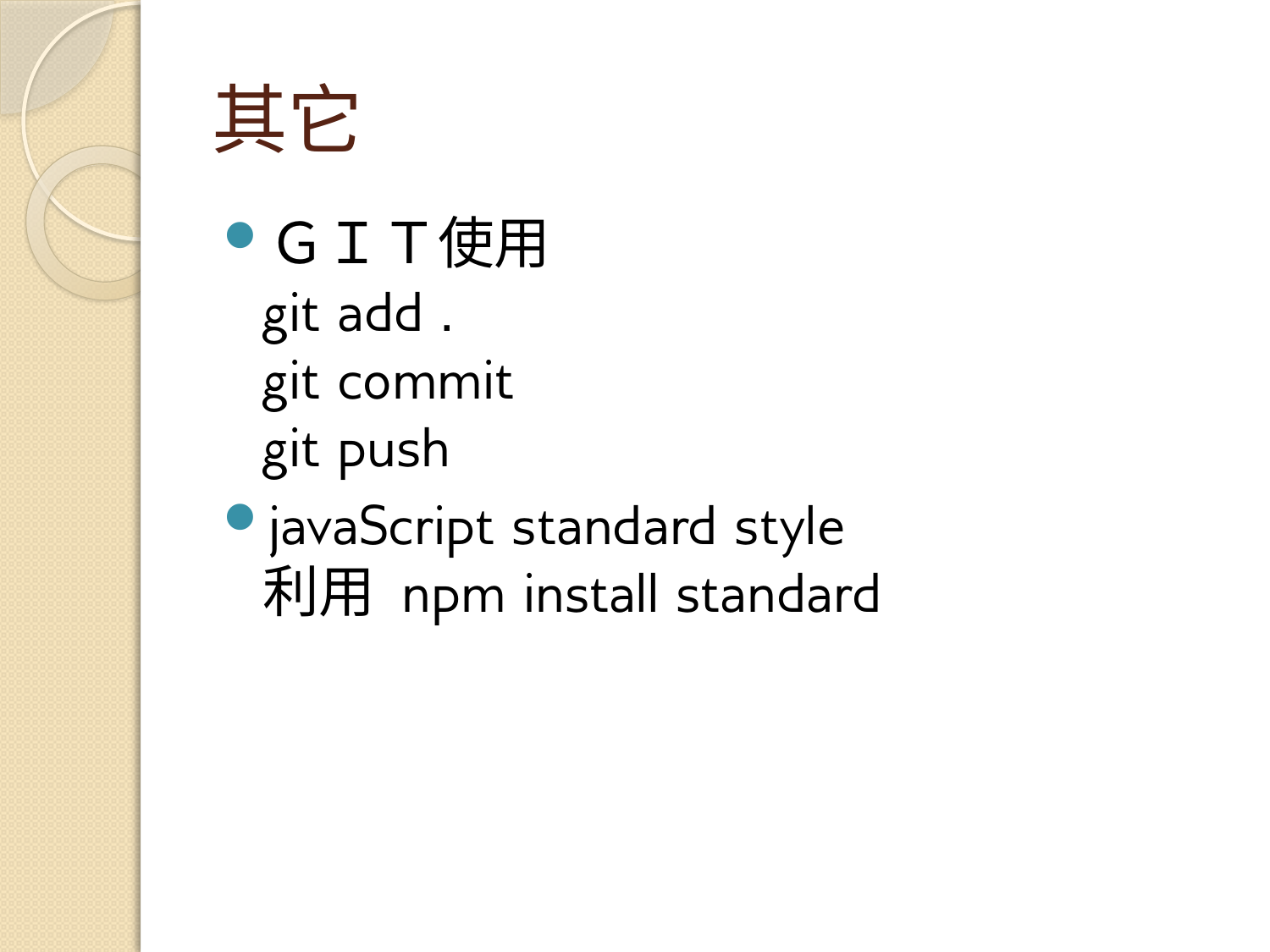

# 其它
ＧＩＴ使用
git add .
git commit
git push
javaScript standard style
利用 npm install standard